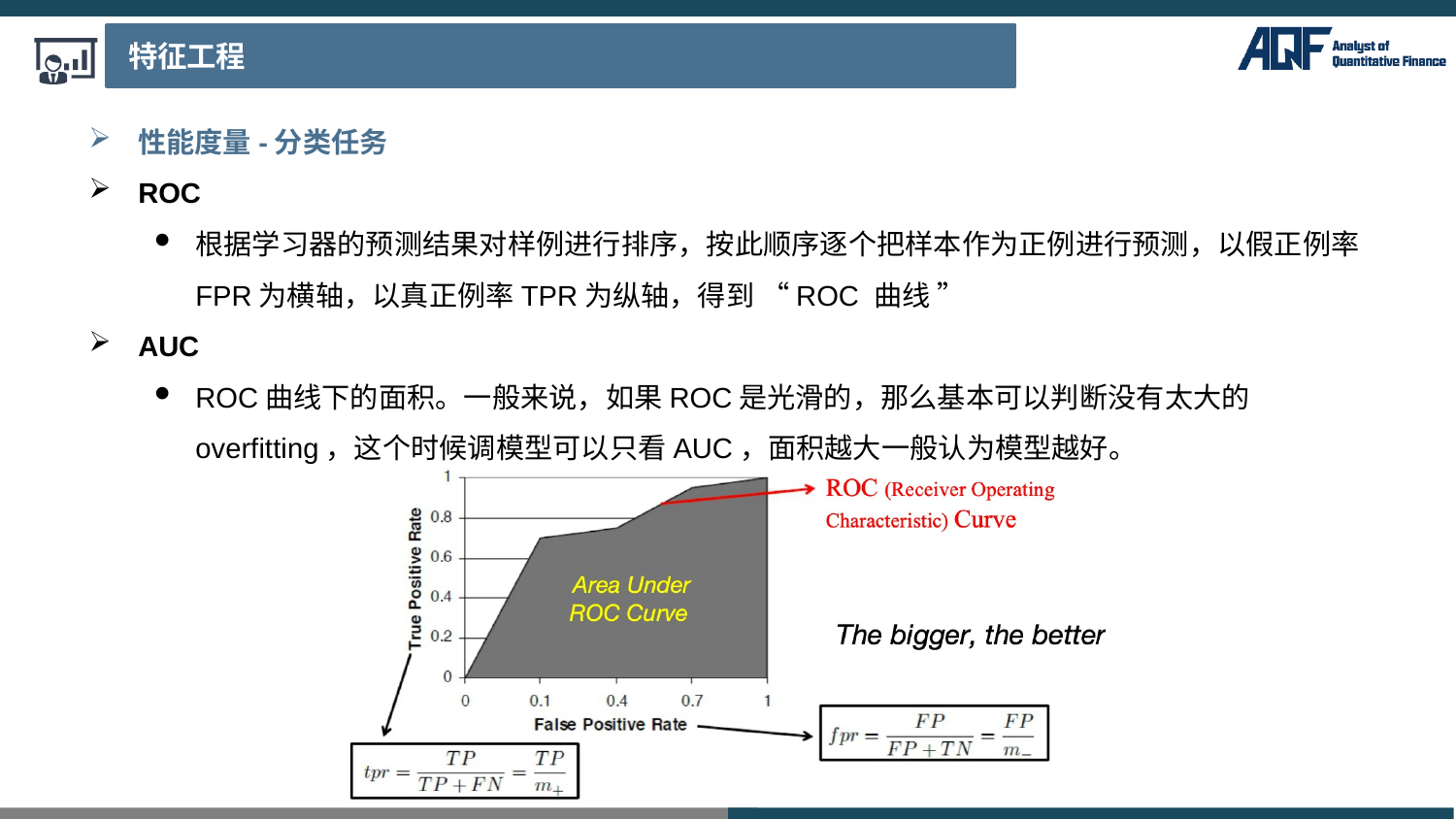

特征工程
性能度量-分类任务
ROC
根据学习器的预测结果对样例进行排序，按此顺序逐个把样本作为正例进行预测，以假正例率FPR为横轴，以真正例率TPR为纵轴，得到 “ROC 曲线 ”
AUC
ROC曲线下的面积。一般来说，如果ROC是光滑的，那么基本可以判断没有太大的overfitting，这个时候调模型可以只看AUC，面积越大一般认为模型越好。